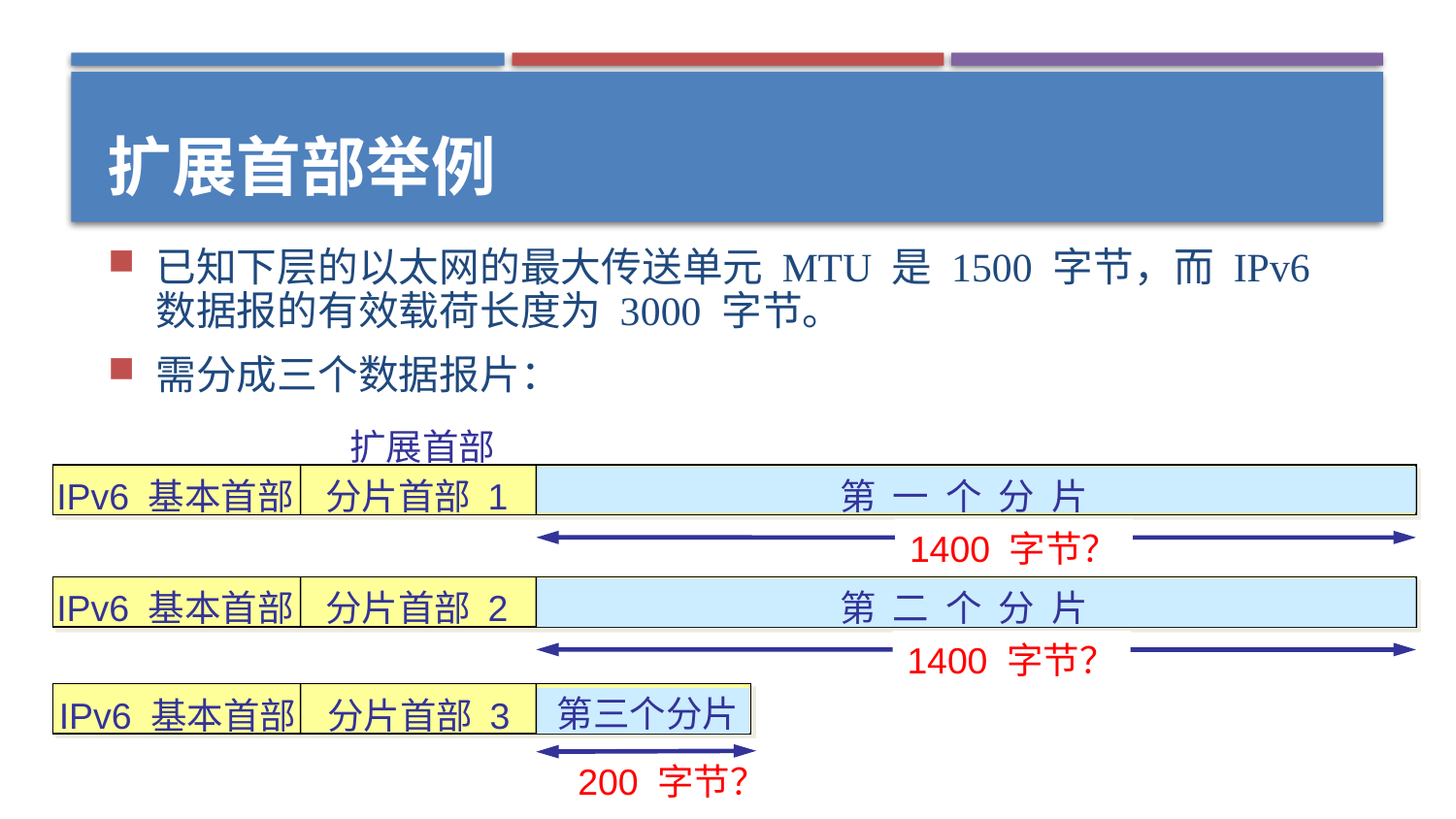

# 扩展首部举例
已知下层的以太网的最大传送单元 MTU 是 1500 字节，而 IPv6 数据报的有效载荷长度为 3000 字节。
需分成三个数据报片：
扩展首部

IPv6 基本首部
分片首部 1
第  一  个  分  片

1400 字节？

IPv6 基本首部
分片首部 2
第  二  个  分  片

1400 字节？

第三个分片

IPv6 基本首部
分片首部 3

200 字节？